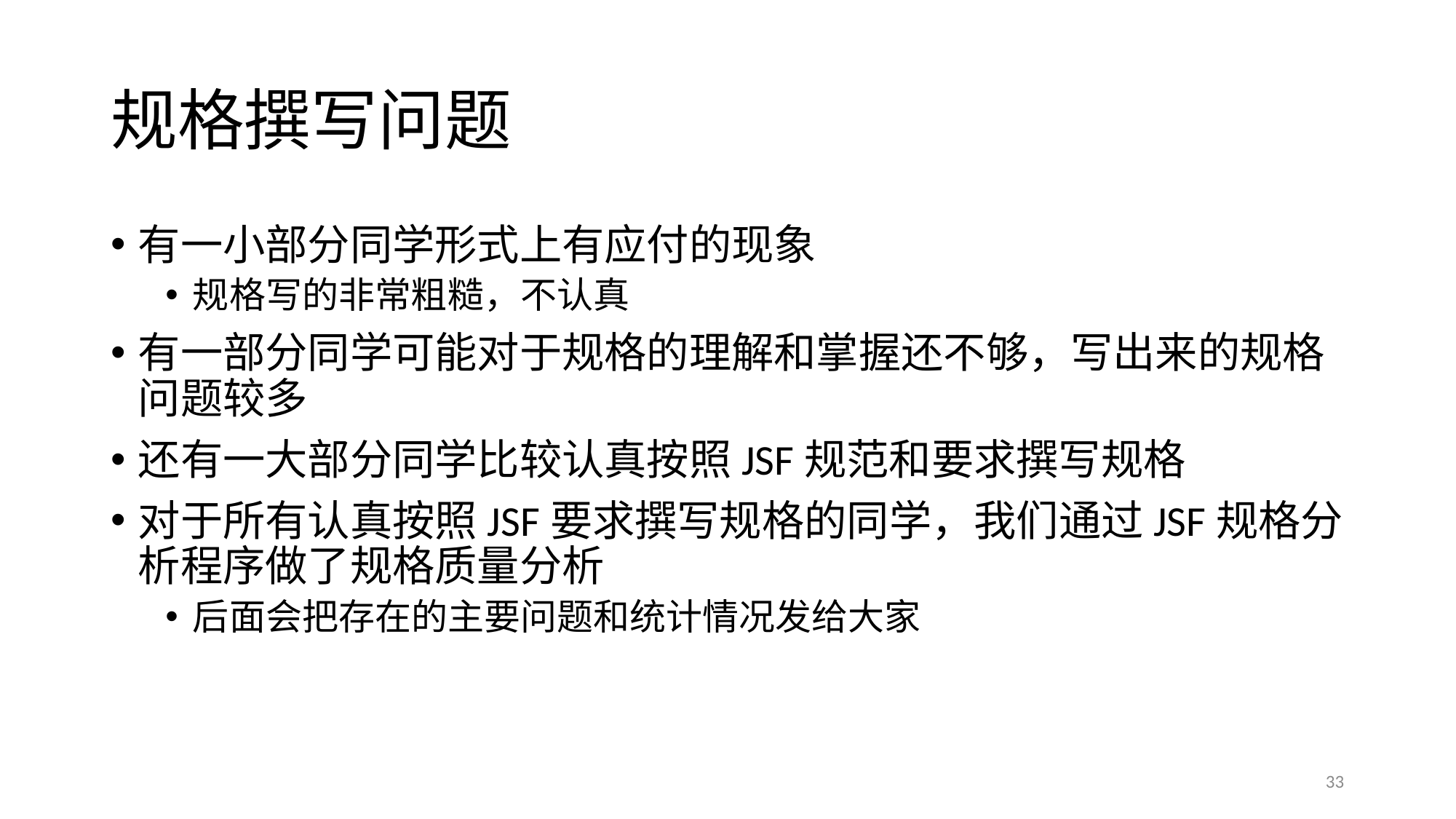

# 规格撰写问题
有一小部分同学形式上有应付的现象
规格写的非常粗糙，不认真
有一部分同学可能对于规格的理解和掌握还不够，写出来的规格问题较多
还有一大部分同学比较认真按照JSF规范和要求撰写规格
对于所有认真按照JSF要求撰写规格的同学，我们通过JSF规格分析程序做了规格质量分析
后面会把存在的主要问题和统计情况发给大家
33